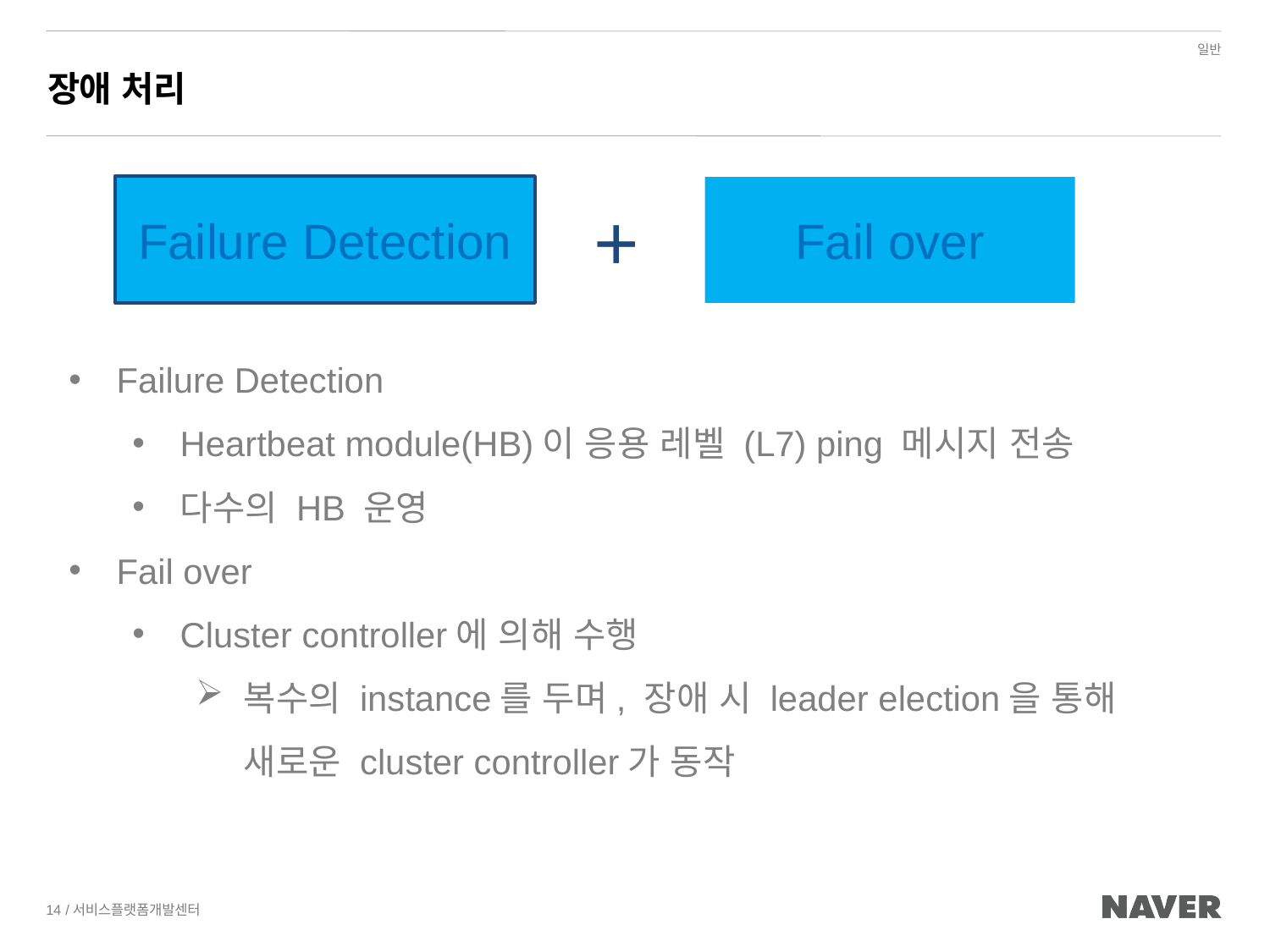

# 장애 처리
Failure Detection
Fail over
+
Failure Detection
Heartbeat module(HB)이 응용 레벨 (L7) ping 메시지 전송
다수의 HB 운영
Fail over
Cluster controller에 의해 수행
복수의 instance를 두며, 장애 시 leader election을 통해 새로운 cluster controller가 동작